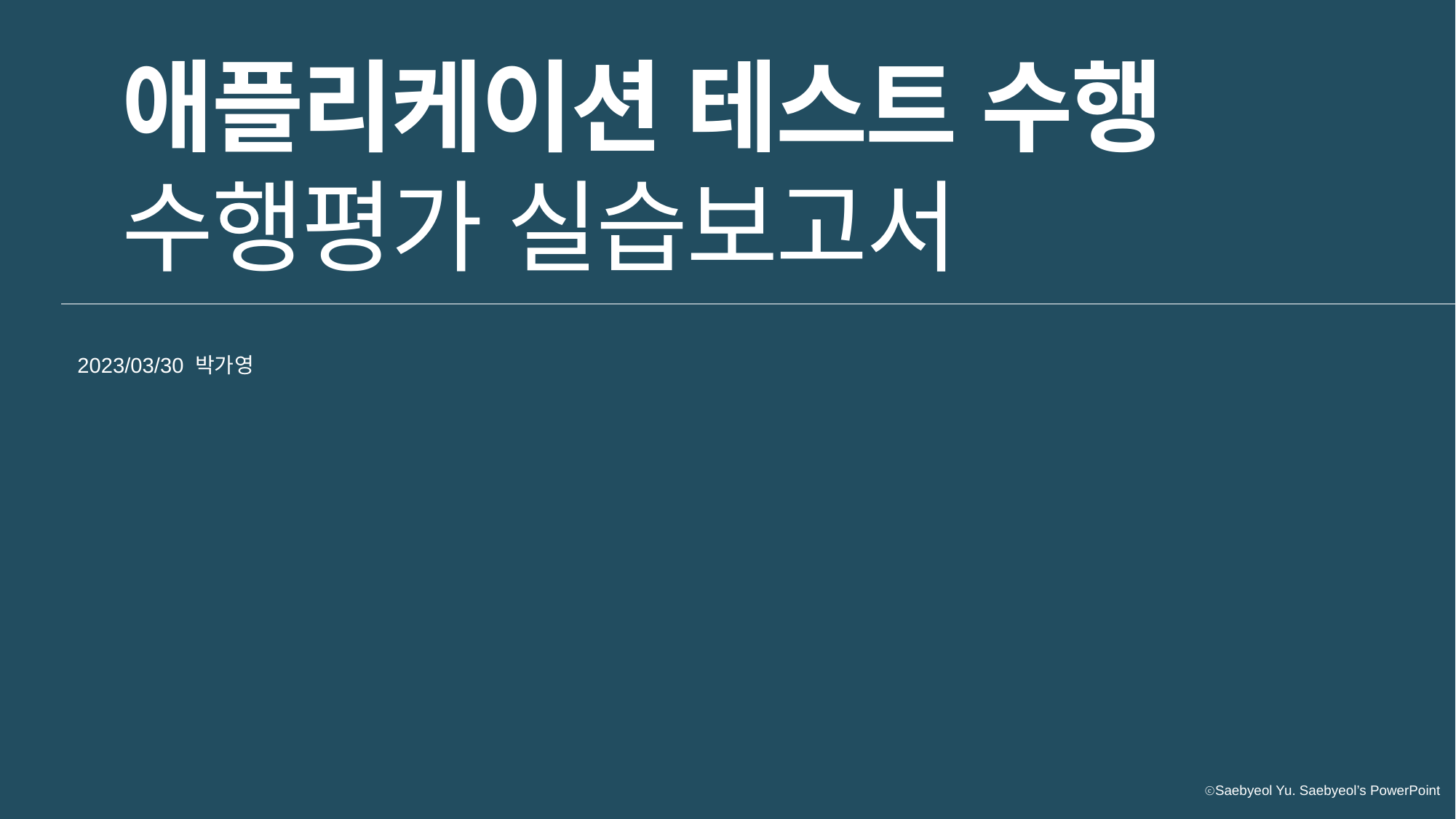

애플리케이션 테스트 수행
수행평가 실습보고서
2023/03/30 박가영